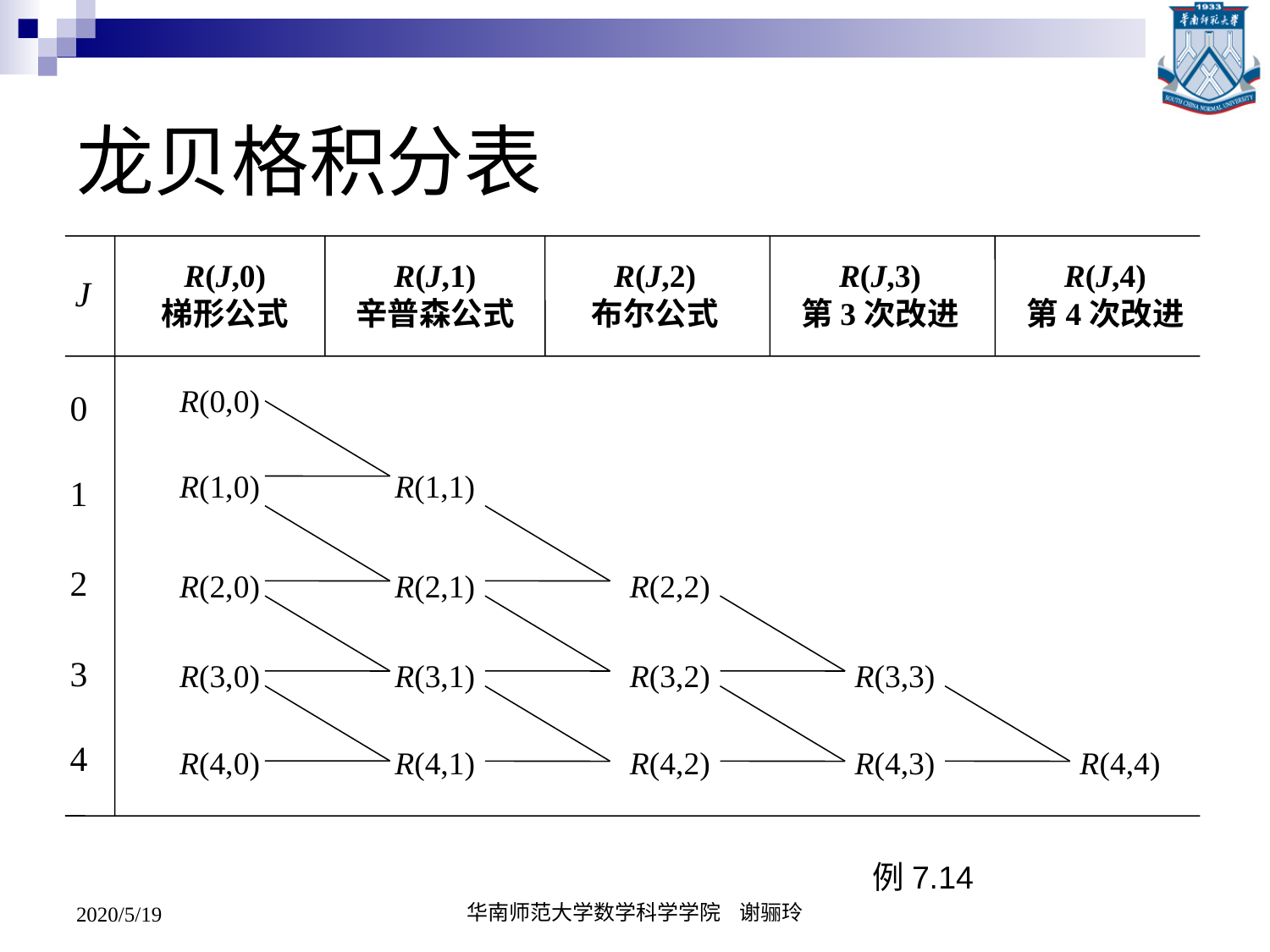

# 龙贝格积分表

J

0
1
2
3
4

R(J,0)
梯形公式
R(J,1)
辛普森公式
R(J,2)
布尔公式
R(J,3)
第3次改进
R(J,4)
第4次改进
R(0,0)

R(1,0)
R(1,1)

R(2,0)
R(2,1)
R(2,2)

R(3,0)
R(3,1)
R(3,2)
R(3,3)

R(4,0)
R(4,1)
R(4,2)
R(4,3)
R(4,4)
例7.14
2020/5/19
华南师范大学数学科学学院    谢骊玲